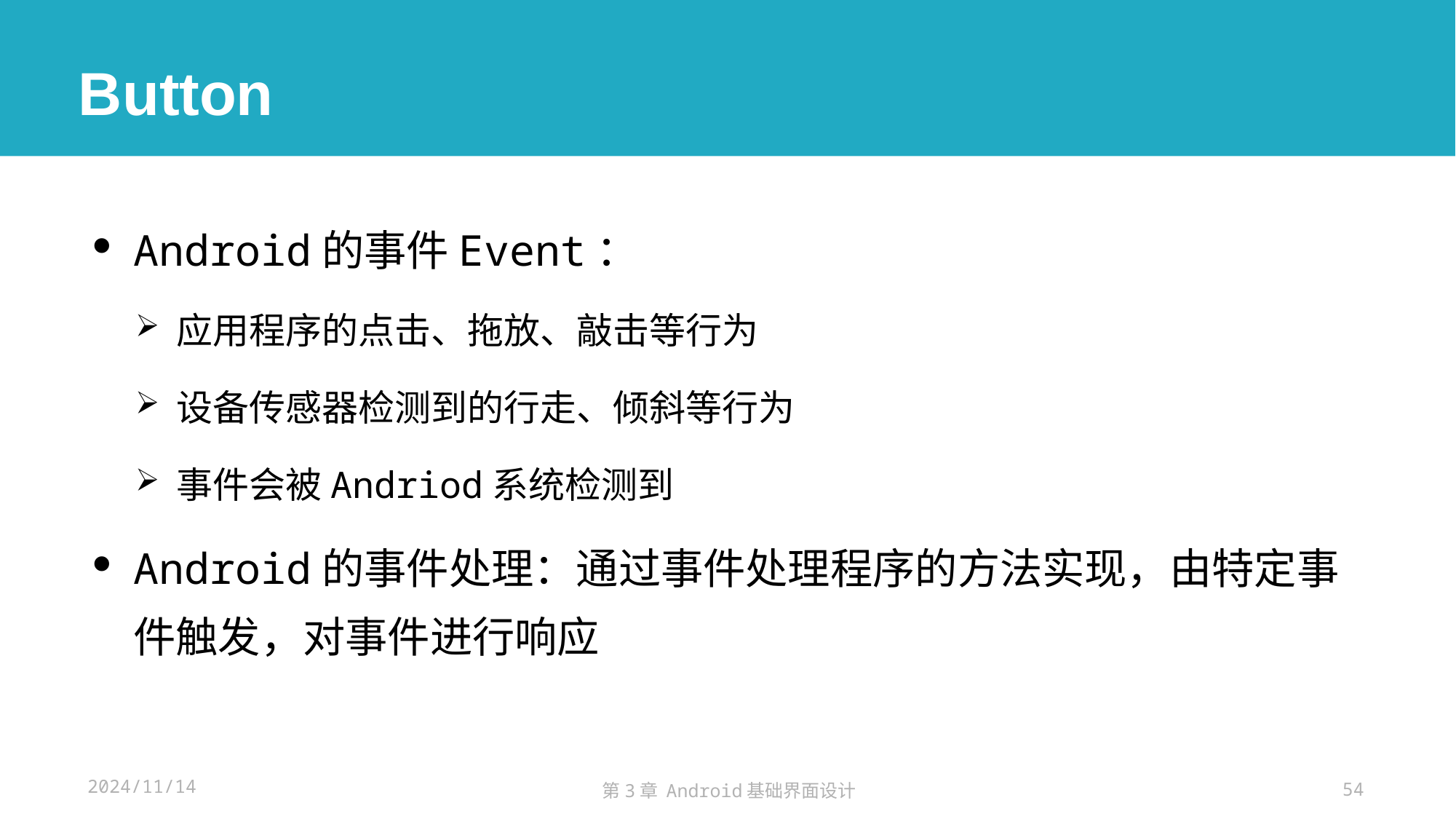

# Button
Android的事件Event：
应用程序的点击、拖放、敲击等行为
设备传感器检测到的行走、倾斜等行为
事件会被Andriod系统检测到
Android的事件处理：通过事件处理程序的方法实现，由特定事件触发，对事件进行响应
2024/11/14
第3章 Android基础界面设计
54